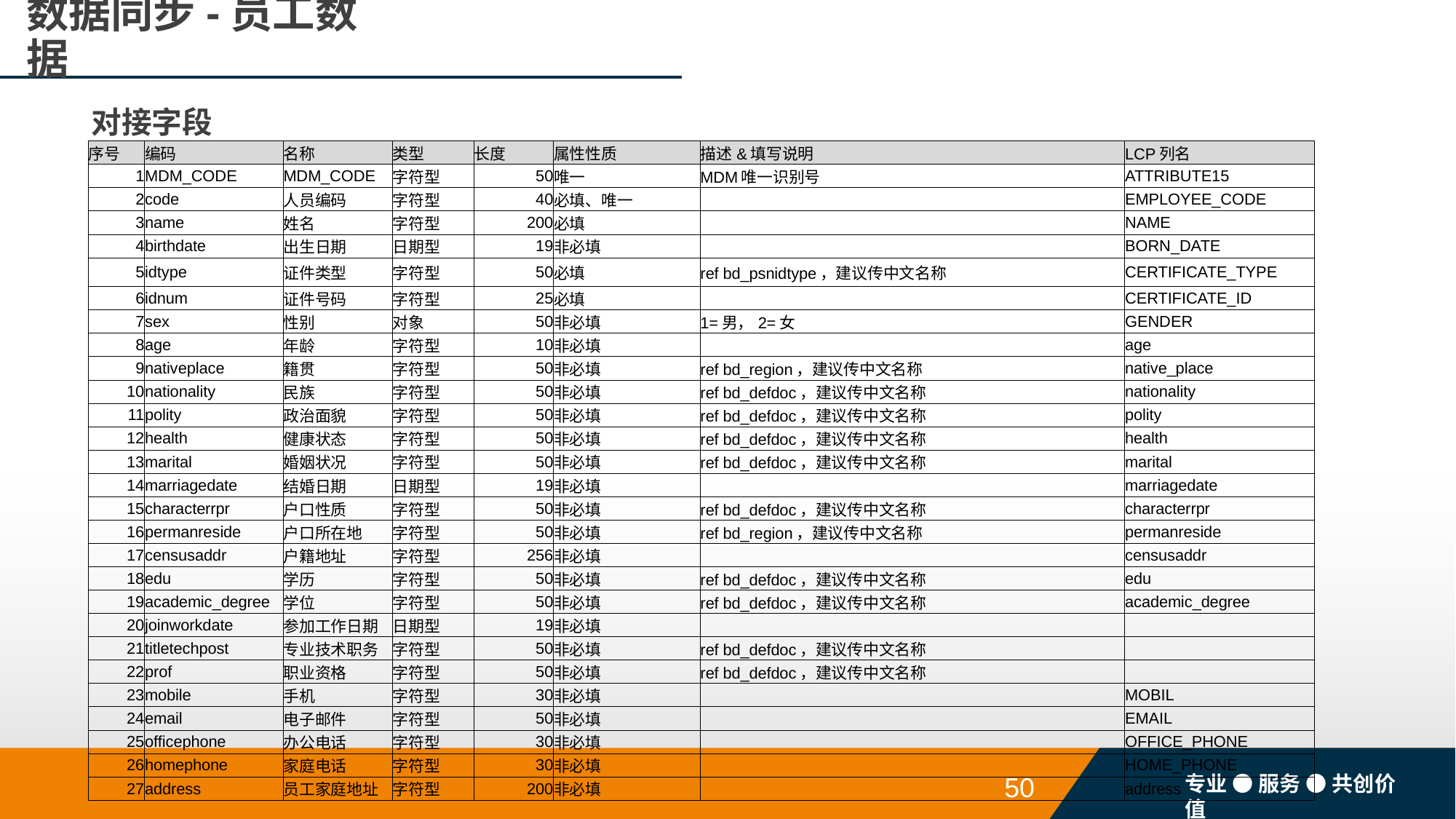

# 数据同步-员工数据
对接字段
| 序号 | 编码 | 名称 | 类型 | 长度 | 属性性质 | 描述&填写说明 | LCP列名 |
| --- | --- | --- | --- | --- | --- | --- | --- |
| 1 | MDM\_CODE | MDM\_CODE | 字符型 | 50 | 唯一 | MDM唯一识别号 | ATTRIBUTE15 |
| 2 | code | 人员编码 | 字符型 | 40 | 必填、唯一 |  | EMPLOYEE\_CODE |
| 3 | name | 姓名 | 字符型 | 200 | 必填 |  | NAME |
| 4 | birthdate | 出生日期 | 日期型 | 19 | 非必填 |  | BORN\_DATE |
| 5 | idtype | 证件类型 | 字符型 | 50 | 必填 | ref bd\_psnidtype，建议传中文名称 | CERTIFICATE\_TYPE |
| 6 | idnum | 证件号码 | 字符型 | 25 | 必填 |  | CERTIFICATE\_ID |
| 7 | sex | 性别 | 对象 | 50 | 非必填 | 1=男，2=女 | GENDER |
| 8 | age | 年龄 | 字符型 | 10 | 非必填 |  | age |
| 9 | nativeplace | 籍贯 | 字符型 | 50 | 非必填 | ref bd\_region，建议传中文名称 | native\_place |
| 10 | nationality | 民族 | 字符型 | 50 | 非必填 | ref bd\_defdoc，建议传中文名称 | nationality |
| 11 | polity | 政治面貌 | 字符型 | 50 | 非必填 | ref bd\_defdoc，建议传中文名称 | polity |
| 12 | health | 健康状态 | 字符型 | 50 | 非必填 | ref bd\_defdoc，建议传中文名称 | health |
| 13 | marital | 婚姻状况 | 字符型 | 50 | 非必填 | ref bd\_defdoc，建议传中文名称 | marital |
| 14 | marriagedate | 结婚日期 | 日期型 | 19 | 非必填 |  | marriagedate |
| 15 | characterrpr | 户口性质 | 字符型 | 50 | 非必填 | ref bd\_defdoc，建议传中文名称 | characterrpr |
| 16 | permanreside | 户口所在地 | 字符型 | 50 | 非必填 | ref bd\_region，建议传中文名称 | permanreside |
| 17 | censusaddr | 户籍地址 | 字符型 | 256 | 非必填 |  | censusaddr |
| 18 | edu | 学历 | 字符型 | 50 | 非必填 | ref bd\_defdoc，建议传中文名称 | edu |
| 19 | academic\_degree | 学位 | 字符型 | 50 | 非必填 | ref bd\_defdoc，建议传中文名称 | academic\_degree |
| 20 | joinworkdate | 参加工作日期 | 日期型 | 19 | 非必填 |  |  |
| 21 | titletechpost | 专业技术职务 | 字符型 | 50 | 非必填 | ref bd\_defdoc，建议传中文名称 |  |
| 22 | prof | 职业资格 | 字符型 | 50 | 非必填 | ref bd\_defdoc，建议传中文名称 |  |
| 23 | mobile | 手机 | 字符型 | 30 | 非必填 |  | MOBIL |
| 24 | email | 电子邮件 | 字符型 | 50 | 非必填 |  | EMAIL |
| 25 | officephone | 办公电话 | 字符型 | 30 | 非必填 |  | OFFICE\_PHONE |
| 26 | homephone | 家庭电话 | 字符型 | 30 | 非必填 |  | HOME\_PHONE |
| 27 | address | 员工家庭地址 | 字符型 | 200 | 非必填 |  | address |